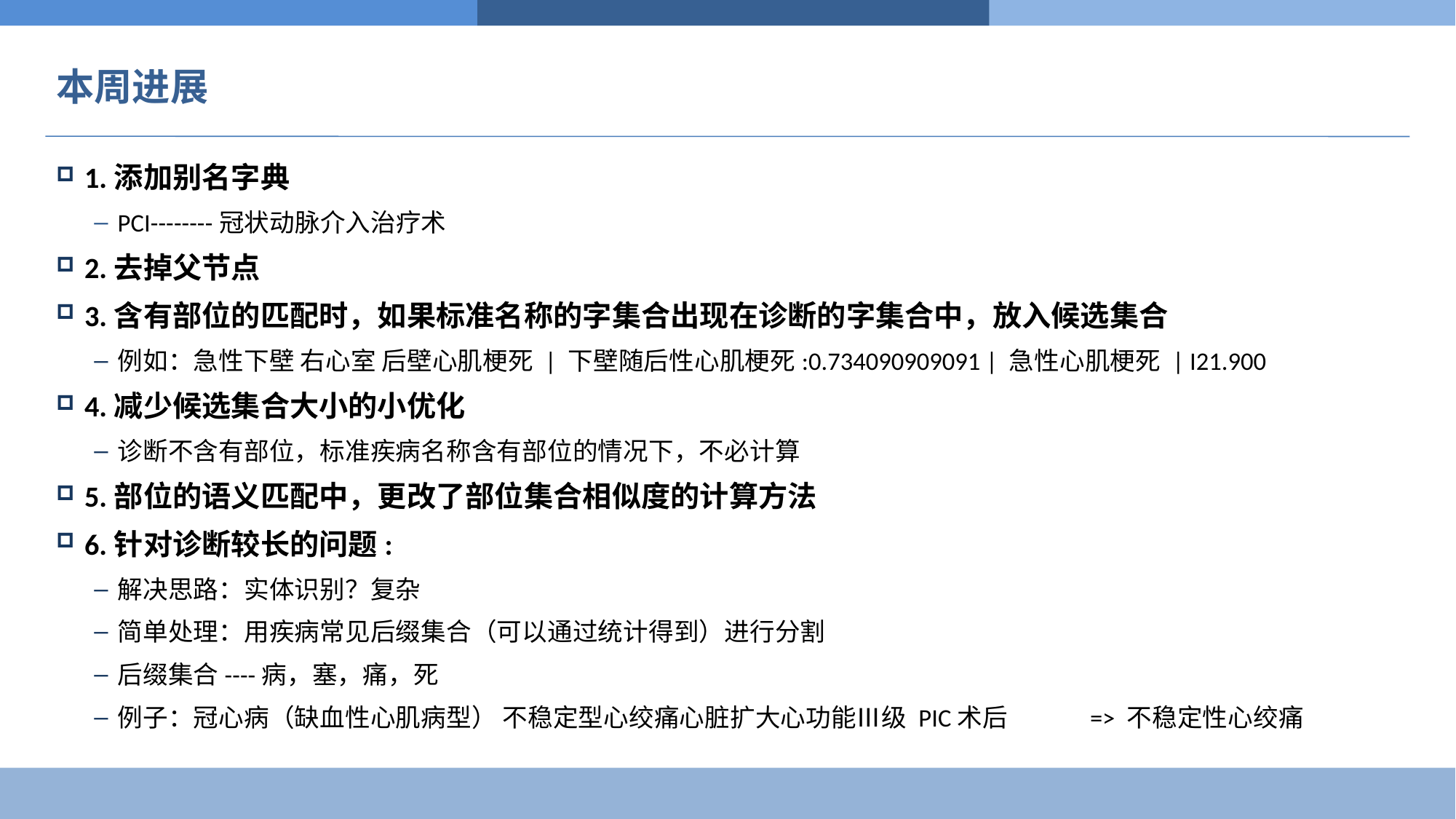

# 本周进展
1.添加别名字典
PCI--------冠状动脉介入治疗术
2.去掉父节点
3.含有部位的匹配时，如果标准名称的字集合出现在诊断的字集合中，放入候选集合
例如：急性下壁 右心室 后壁心肌梗死 | 下壁随后性心肌梗死:0.734090909091 | 急性心肌梗死 | I21.900
4.减少候选集合大小的小优化
诊断不含有部位，标准疾病名称含有部位的情况下，不必计算
5.部位的语义匹配中，更改了部位集合相似度的计算方法
6.针对诊断较长的问题:
解决思路：实体识别？复杂
简单处理：用疾病常见后缀集合（可以通过统计得到）进行分割
后缀集合----病，塞，痛，死
例子：冠心病（缺血性心肌病型） 不稳定型心绞痛心脏扩大心功能Ⅲ级 PIC术后 	=> 不稳定性心绞痛